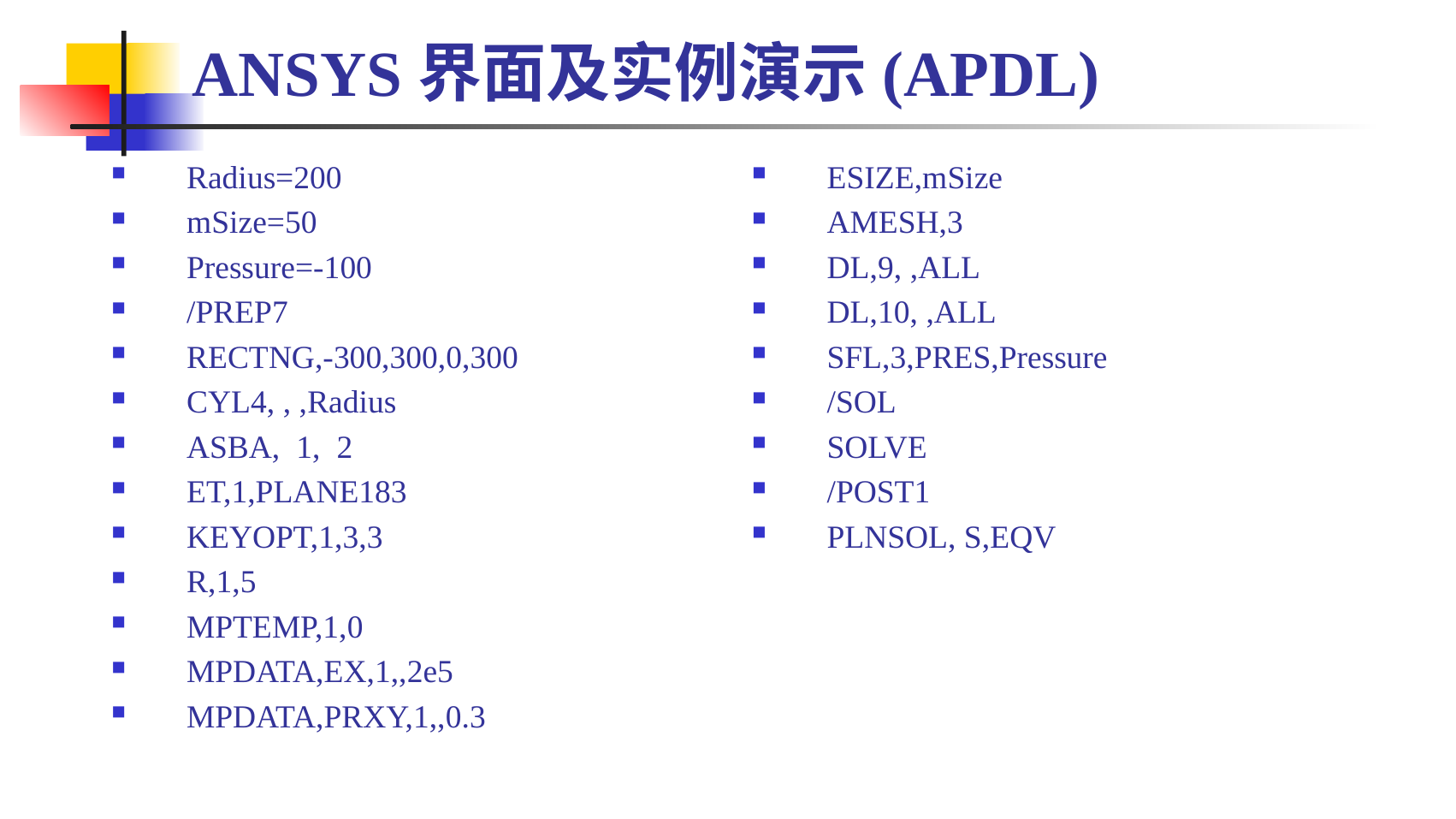

# ANSYS界面及实例演示(APDL)
Radius=200
mSize=50
Pressure=-100
/PREP7
RECTNG,-300,300,0,300
CYL4, , ,Radius
ASBA,  1,  2
ET,1,PLANE183
KEYOPT,1,3,3
R,1,5
MPTEMP,1,0
MPDATA,EX,1,,2e5
MPDATA,PRXY,1,,0.3
ESIZE,mSize
AMESH,3
DL,9, ,ALL
DL,10, ,ALL
SFL,3,PRES,Pressure
/SOL
SOLVE
/POST1
PLNSOL, S,EQV